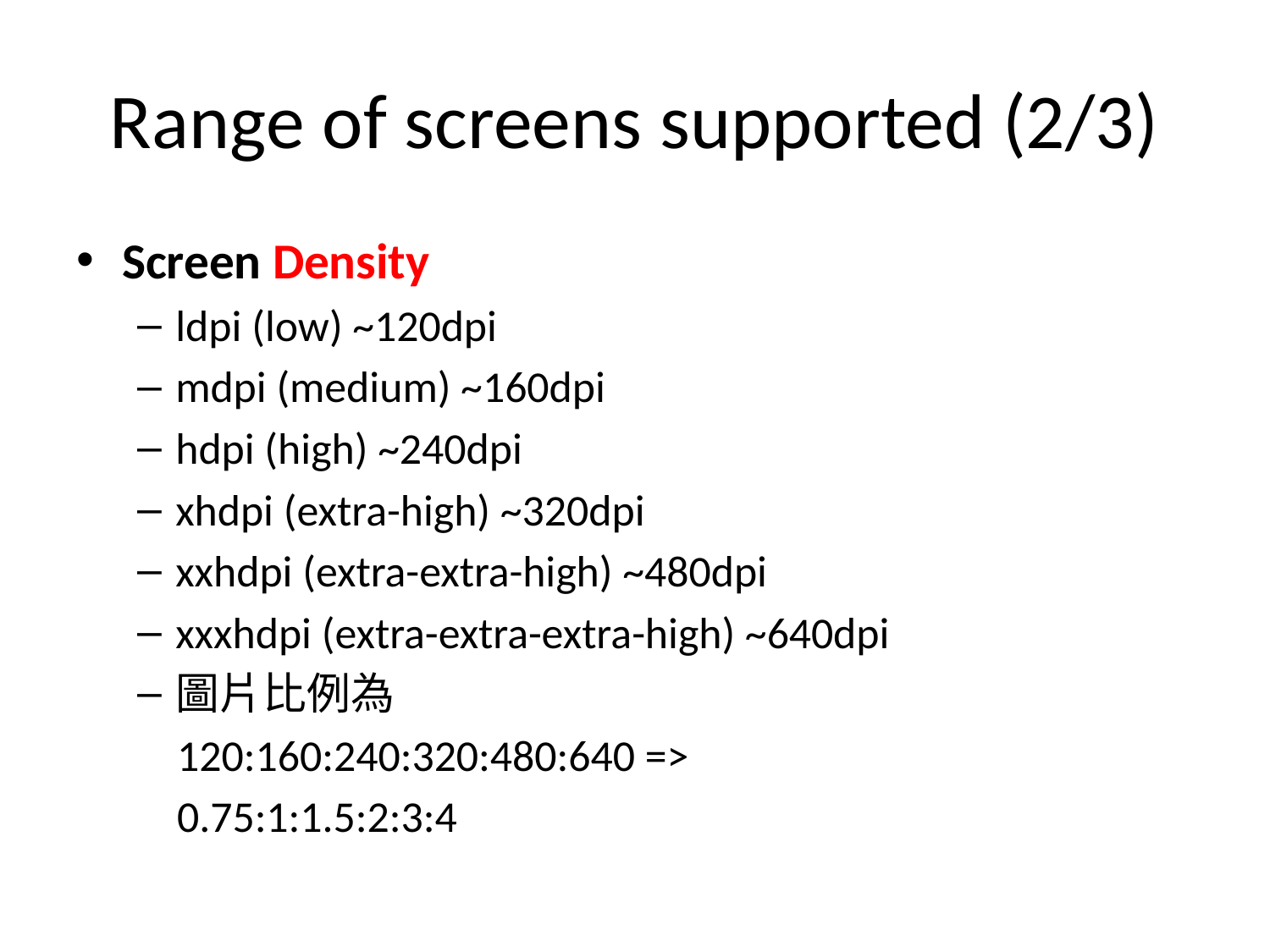

# Range of screens supported (2/3)
Screen Density
ldpi (low) ~120dpi
mdpi (medium) ~160dpi
hdpi (high) ~240dpi
xhdpi (extra-high) ~320dpi
xxhdpi (extra-extra-high) ~480dpi
xxxhdpi (extra-extra-extra-high) ~640dpi
圖片比例為
    120:160:240:320:480:640 =>
    0.75:1:1.5:2:3:4